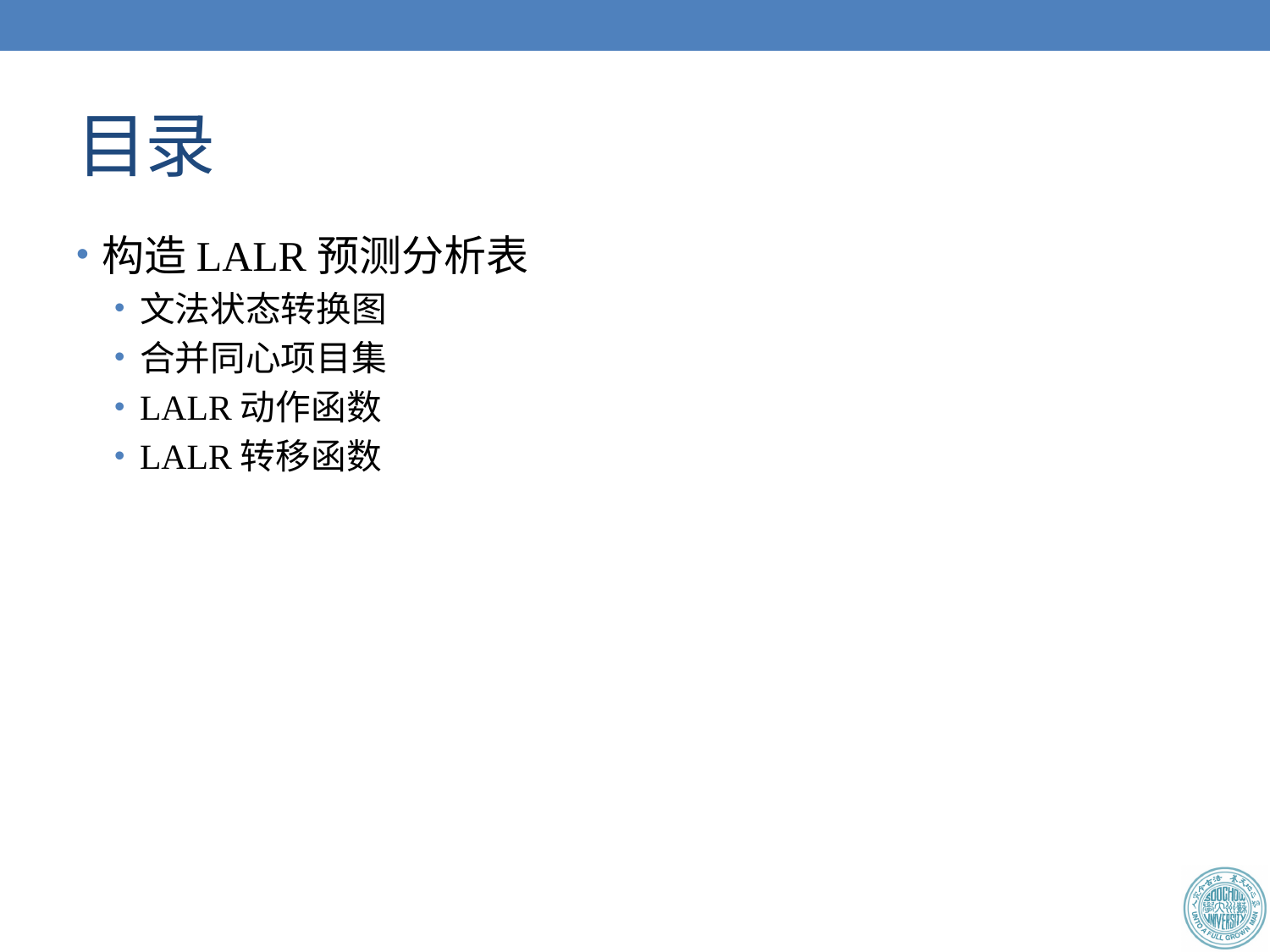

# 目录
构造LALR预测分析表
文法状态转换图
合并同心项目集
LALR动作函数
LALR转移函数